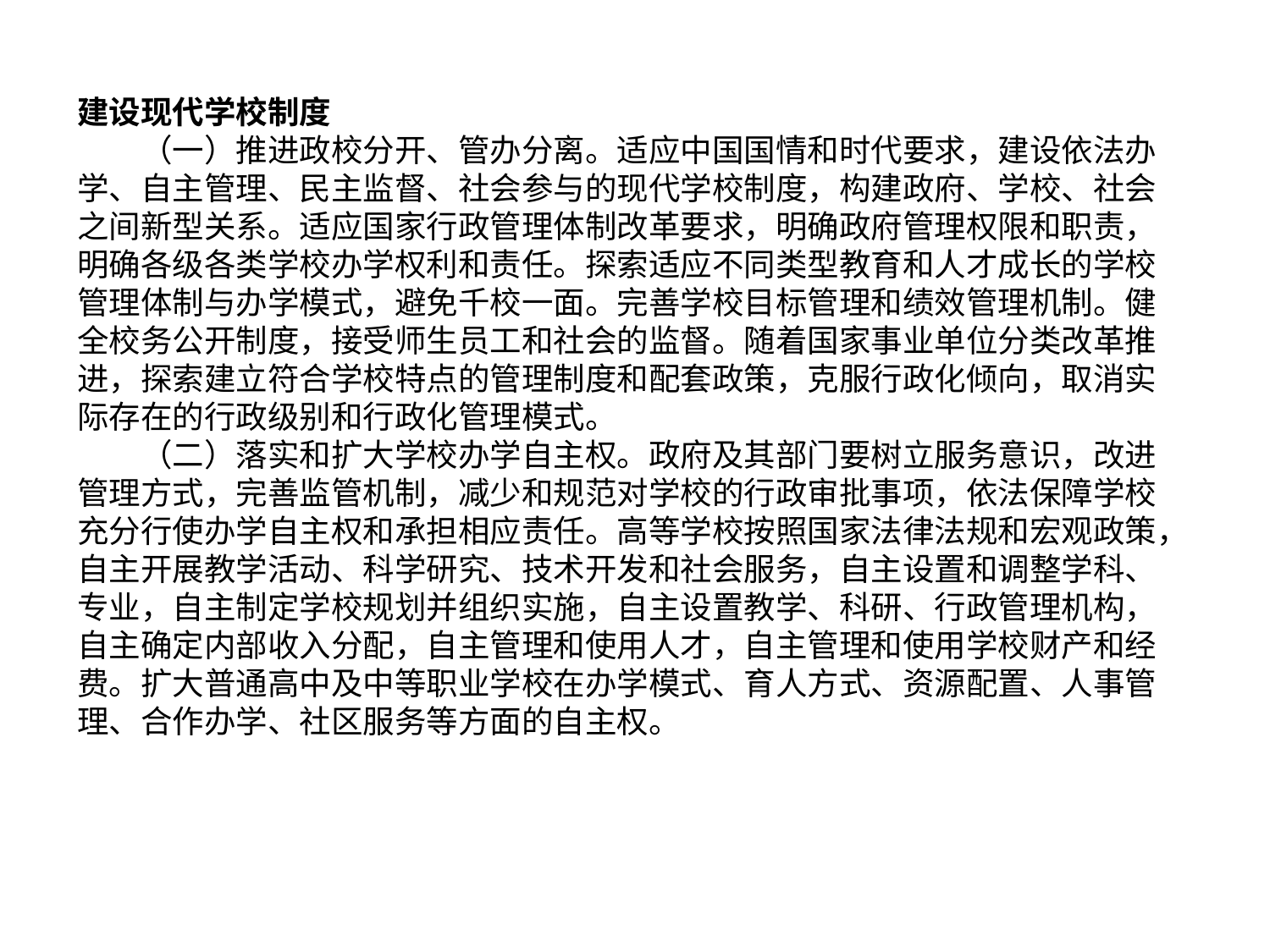

建设现代学校制度
　　（一）推进政校分开、管办分离。适应中国国情和时代要求，建设依法办学、自主管理、民主监督、社会参与的现代学校制度，构建政府、学校、社会之间新型关系。适应国家行政管理体制改革要求，明确政府管理权限和职责，明确各级各类学校办学权利和责任。探索适应不同类型教育和人才成长的学校管理体制与办学模式，避免千校一面。完善学校目标管理和绩效管理机制。健全校务公开制度，接受师生员工和社会的监督。随着国家事业单位分类改革推进，探索建立符合学校特点的管理制度和配套政策，克服行政化倾向，取消实际存在的行政级别和行政化管理模式。
　　（二）落实和扩大学校办学自主权。政府及其部门要树立服务意识，改进管理方式，完善监管机制，减少和规范对学校的行政审批事项，依法保障学校充分行使办学自主权和承担相应责任。高等学校按照国家法律法规和宏观政策，自主开展教学活动、科学研究、技术开发和社会服务，自主设置和调整学科、专业，自主制定学校规划并组织实施，自主设置教学、科研、行政管理机构，自主确定内部收入分配，自主管理和使用人才，自主管理和使用学校财产和经费。扩大普通高中及中等职业学校在办学模式、育人方式、资源配置、人事管理、合作办学、社区服务等方面的自主权。